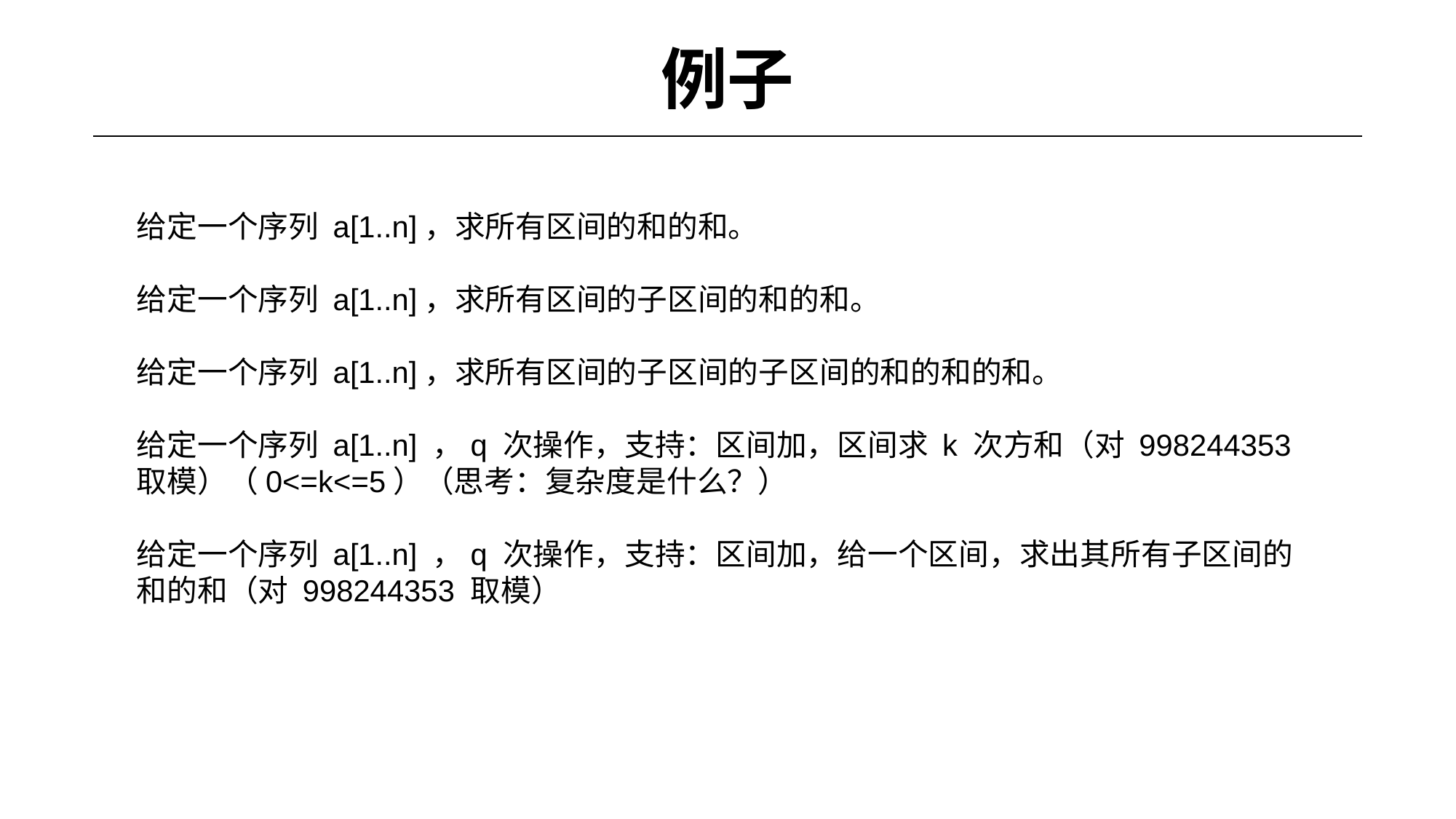

# 例子
给定一个序列 a[1..n]，求所有区间的和的和。

给定一个序列 a[1..n]，求所有区间的子区间的和的和。

给定一个序列 a[1..n]，求所有区间的子区间的子区间的和的和的和。

给定一个序列 a[1..n] ，q 次操作，支持：区间加，区间求 k 次方和（对 998244353 取模）（0<=k<=5）（思考：复杂度是什么？）

给定一个序列 a[1..n] ，q 次操作，支持：区间加，给一个区间，求出其所有子区间的和的和（对 998244353 取模）